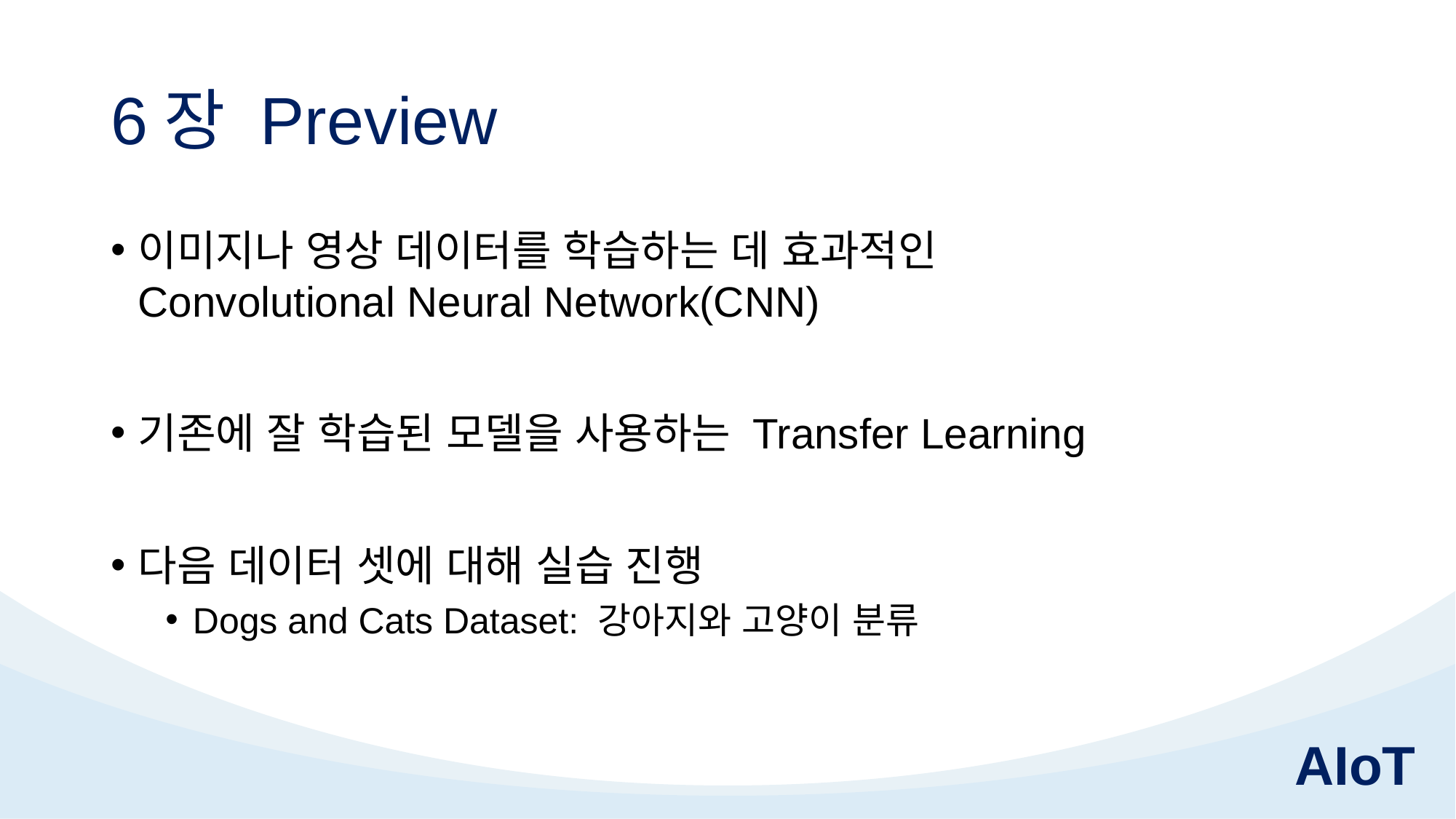

# 6장 Preview
이미지나 영상 데이터를 학습하는 데 효과적인
Convolutional Neural Network(CNN)

기존에 잘 학습된 모델을 사용하는 Transfer Learning

다음 데이터 셋에 대해 실습 진행
Dogs and Cats Dataset: 강아지와 고양이 분류